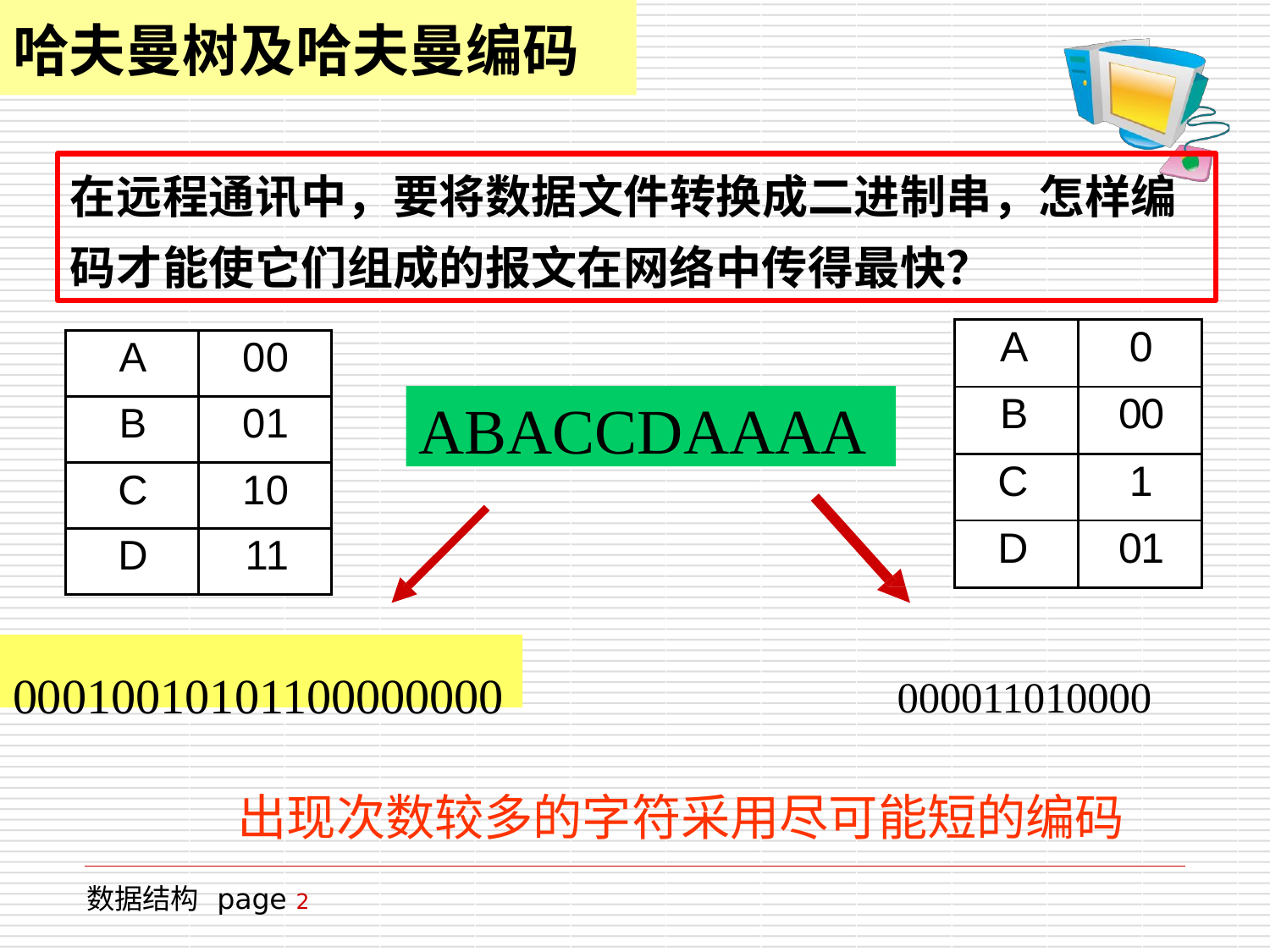

# 哈夫曼树及哈夫曼编码

在远程通讯中，要将数据文件转换成二进制串，怎样编 码才能使它们组成的报文在网络中传得最快？

| A | 0 |
| --- | --- |
| B | 00 |
| C | 1 |
| D | 01 |
| A | 00 |
| --- | --- |
| B | 01 |
| C | 10 |
| D | 11 |
ABACCDAAAA

00010010101100000000	000011010000

出现次数较多的字符采用尽可能短的编码

数据结构 page 2